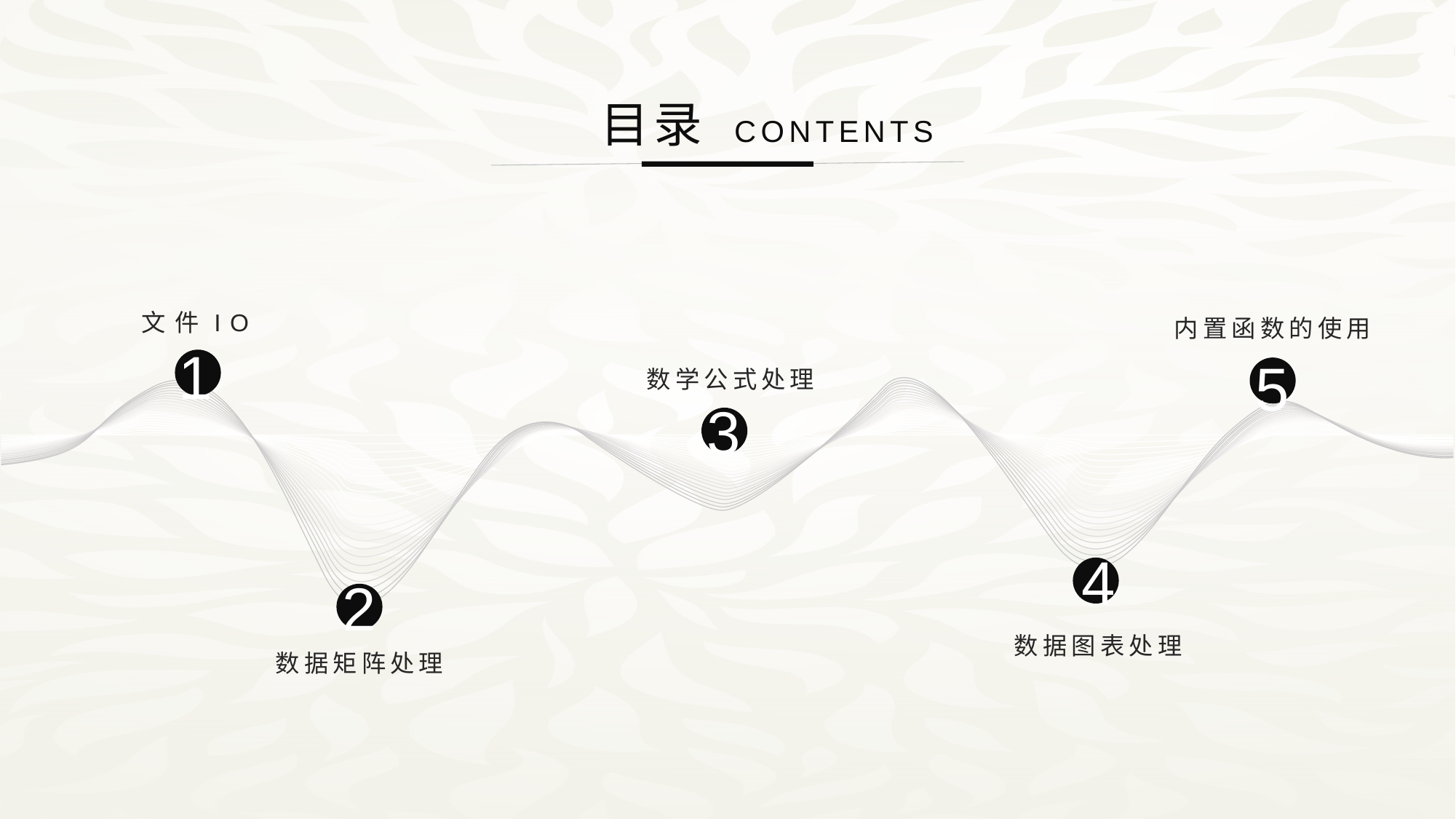

目录 CONTENTS

文件IO
内置函数的使用
1
5

数学公式处理
3

4

2

数据图表处理
数据矩阵处理